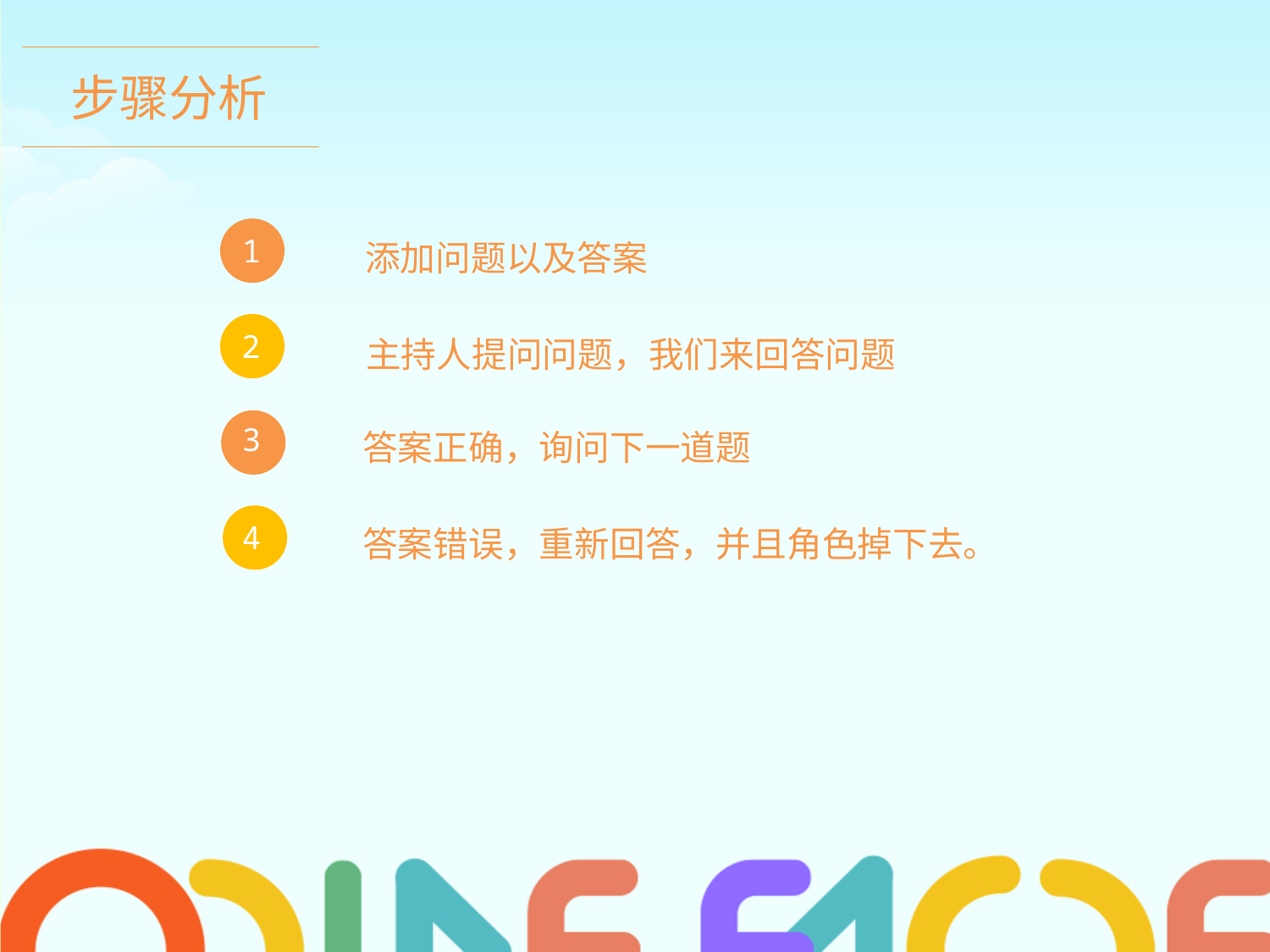

步骤分析

1
添加问题以及答案

2
主持人提问问题，我们来回答问题

3
答案正确，询问下一道题

4
答案错误，重新回答，并且角色掉下去。